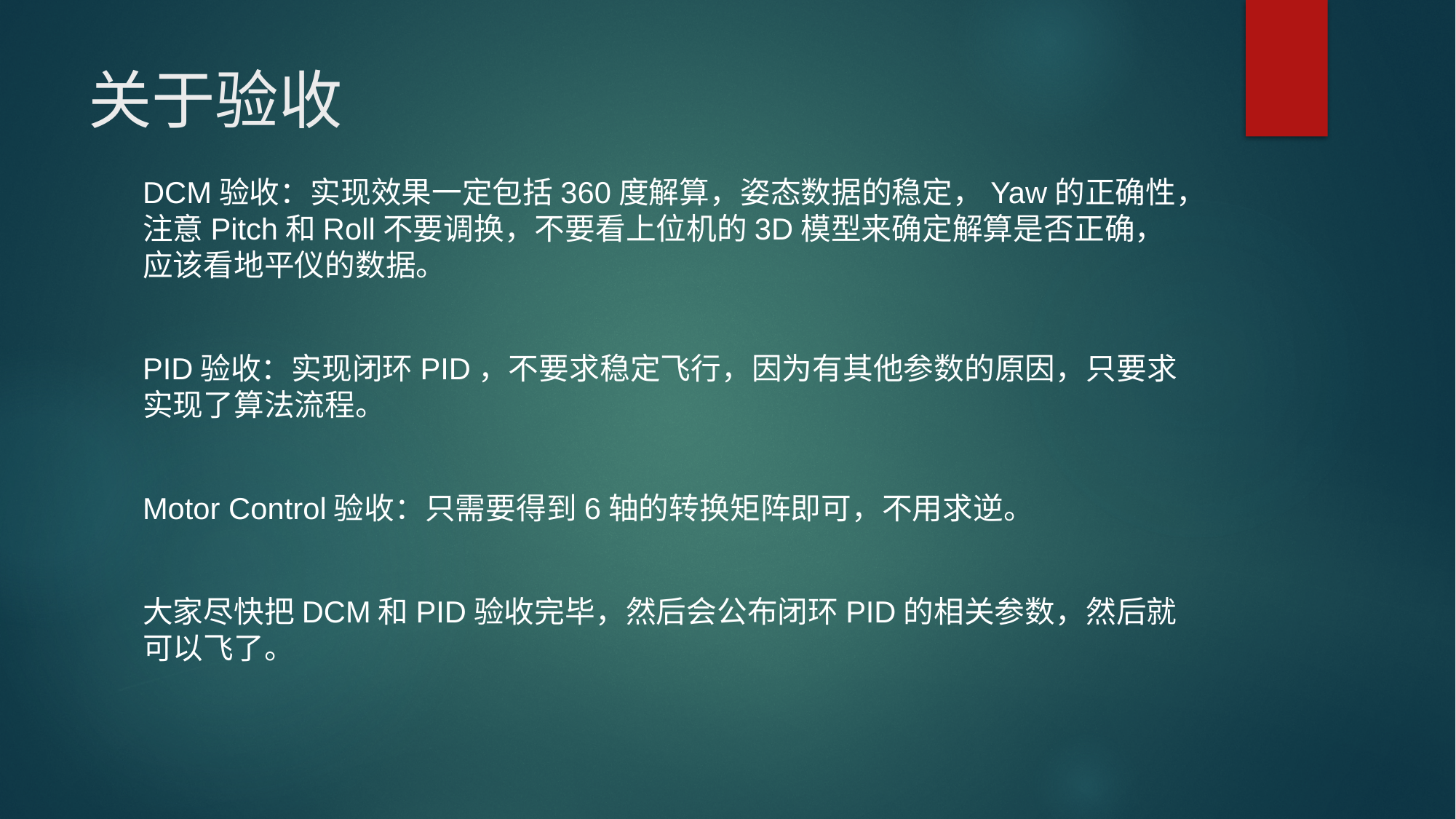

# 关于验收
DCM验收：实现效果一定包括360度解算，姿态数据的稳定，Yaw的正确性，注意Pitch和Roll不要调换，不要看上位机的3D模型来确定解算是否正确，应该看地平仪的数据。

PID验收：实现闭环PID，不要求稳定飞行，因为有其他参数的原因，只要求实现了算法流程。

Motor Control验收：只需要得到6轴的转换矩阵即可，不用求逆。

大家尽快把DCM和PID验收完毕，然后会公布闭环PID的相关参数，然后就可以飞了。